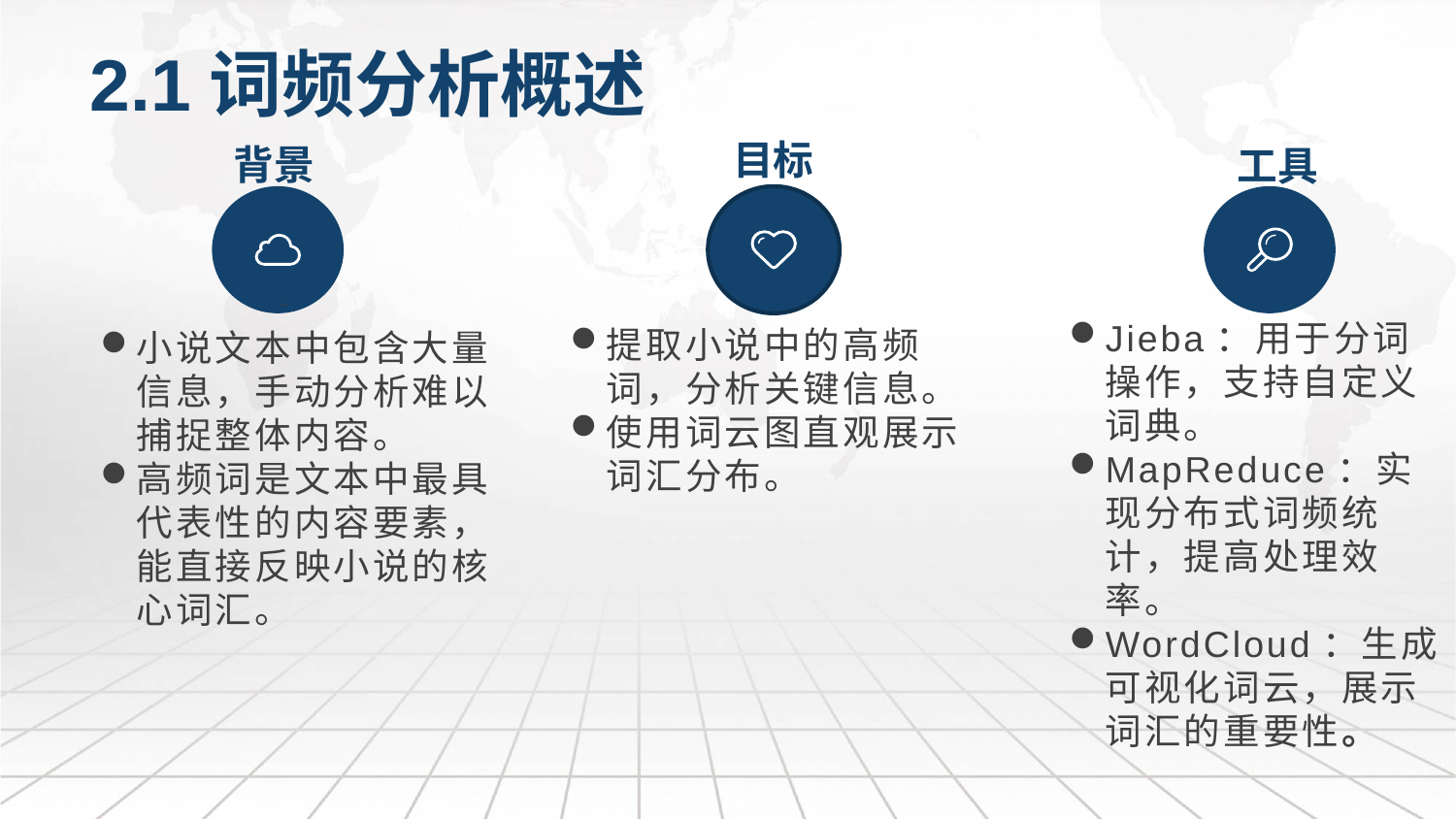

2.1词频分析概述
目标
背景
工具

标题添加
小说文本中包含大量信息，手动分析难以捕捉整体内容。
高频词是文本中最具代表性的内容要素，能直接反映小说的核心词汇。
Jieba：用于分词操作，支持自定义词典。
MapReduce：实现分布式词频统计，提高处理效率。
WordCloud：生成可视化词云，展示词汇的重要性。
提取小说中的高频词，分析关键信息。
使用词云图直观展示词汇分布。